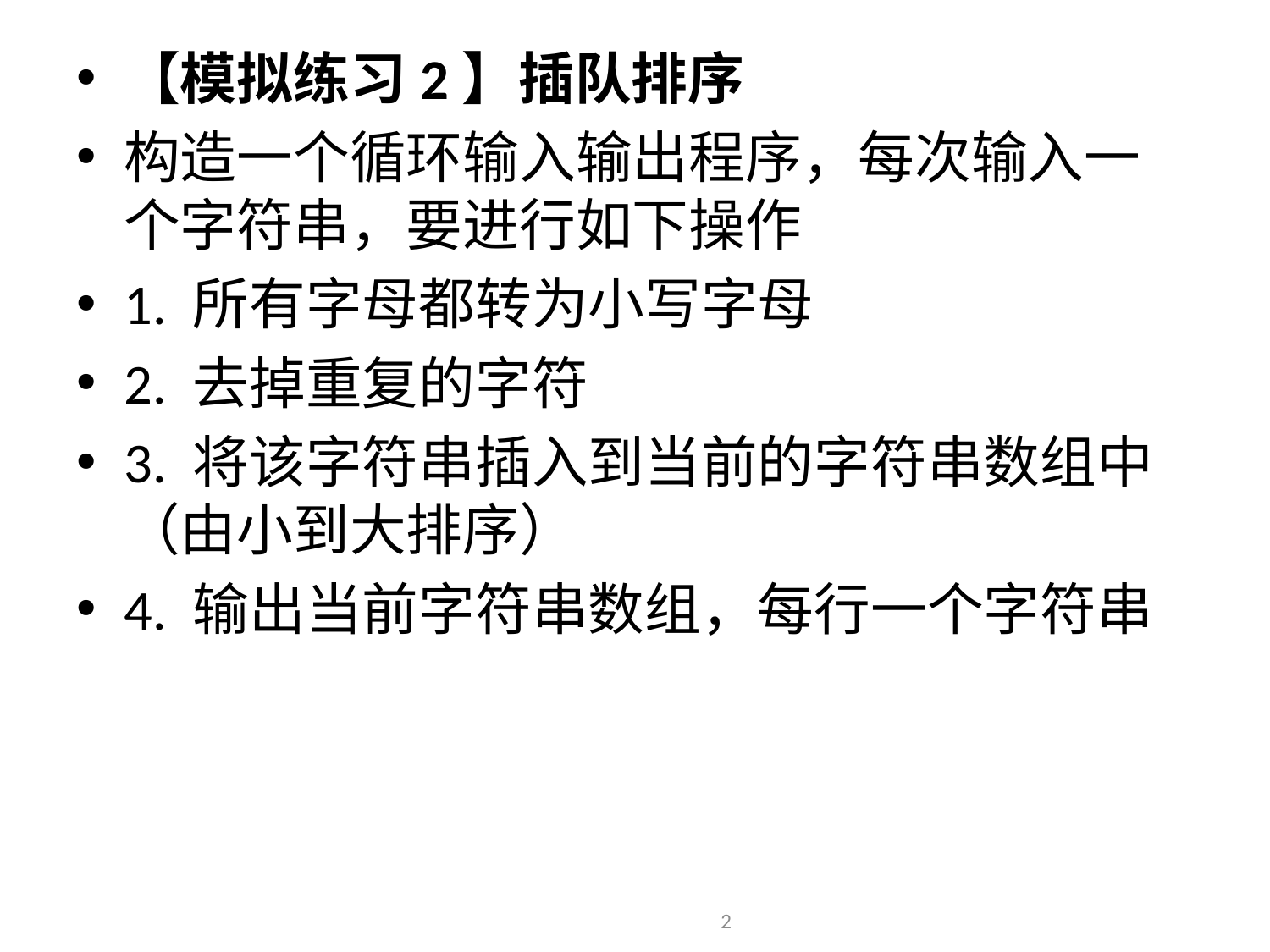

【模拟练习2】插队排序
构造一个循环输入输出程序，每次输入一个字符串，要进行如下操作
1. 所有字母都转为小写字母
2. 去掉重复的字符
3. 将该字符串插入到当前的字符串数组中（由小到大排序）
4. 输出当前字符串数组，每行一个字符串
2